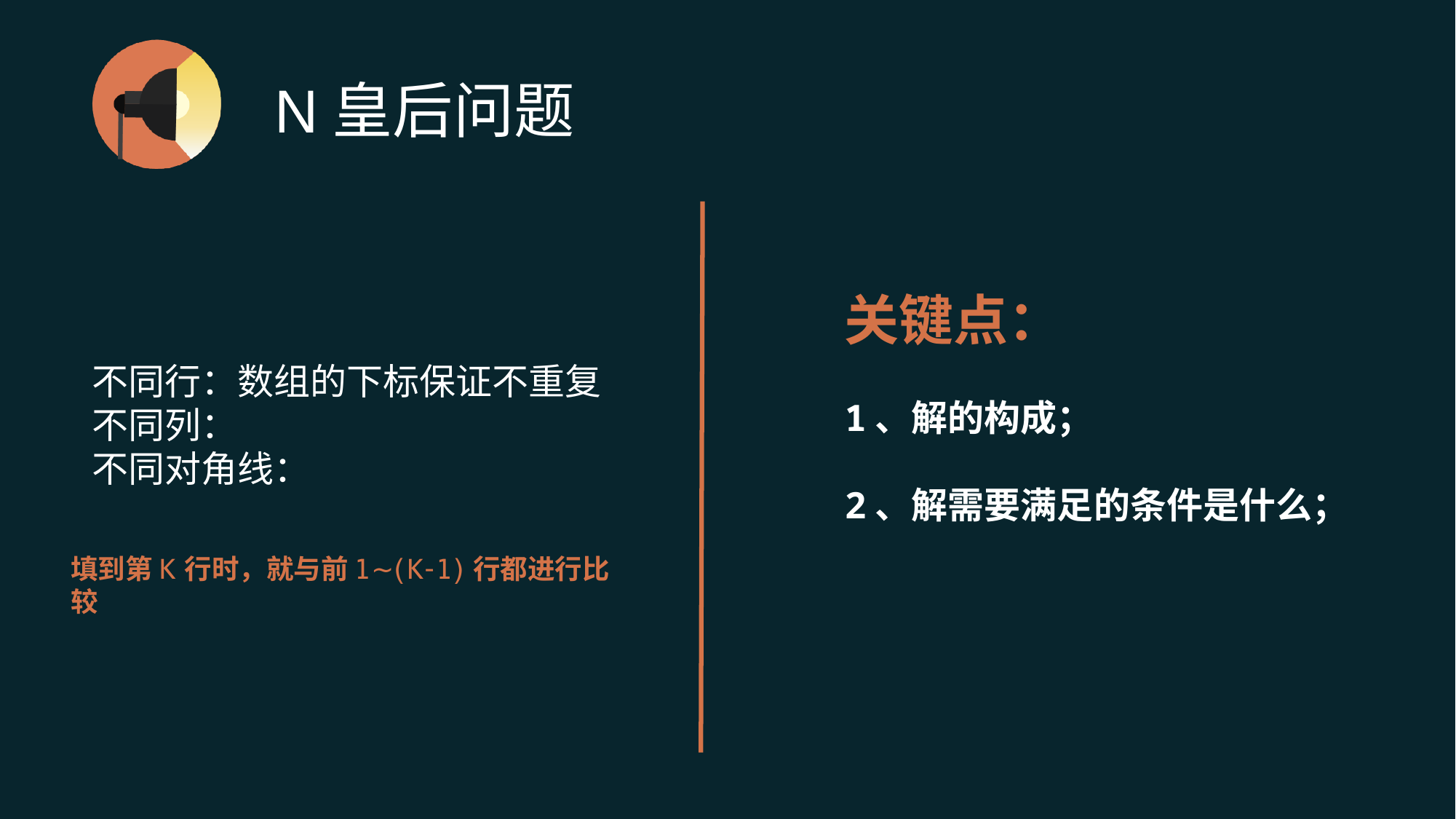

# N皇后问题
关键点：
1、解的构成；
2、解需要满足的条件是什么；
不同行：数组的下标保证不重复
不同列：
不同对角线：
填到第K行时，就与前1~(K-1)行都进行比较